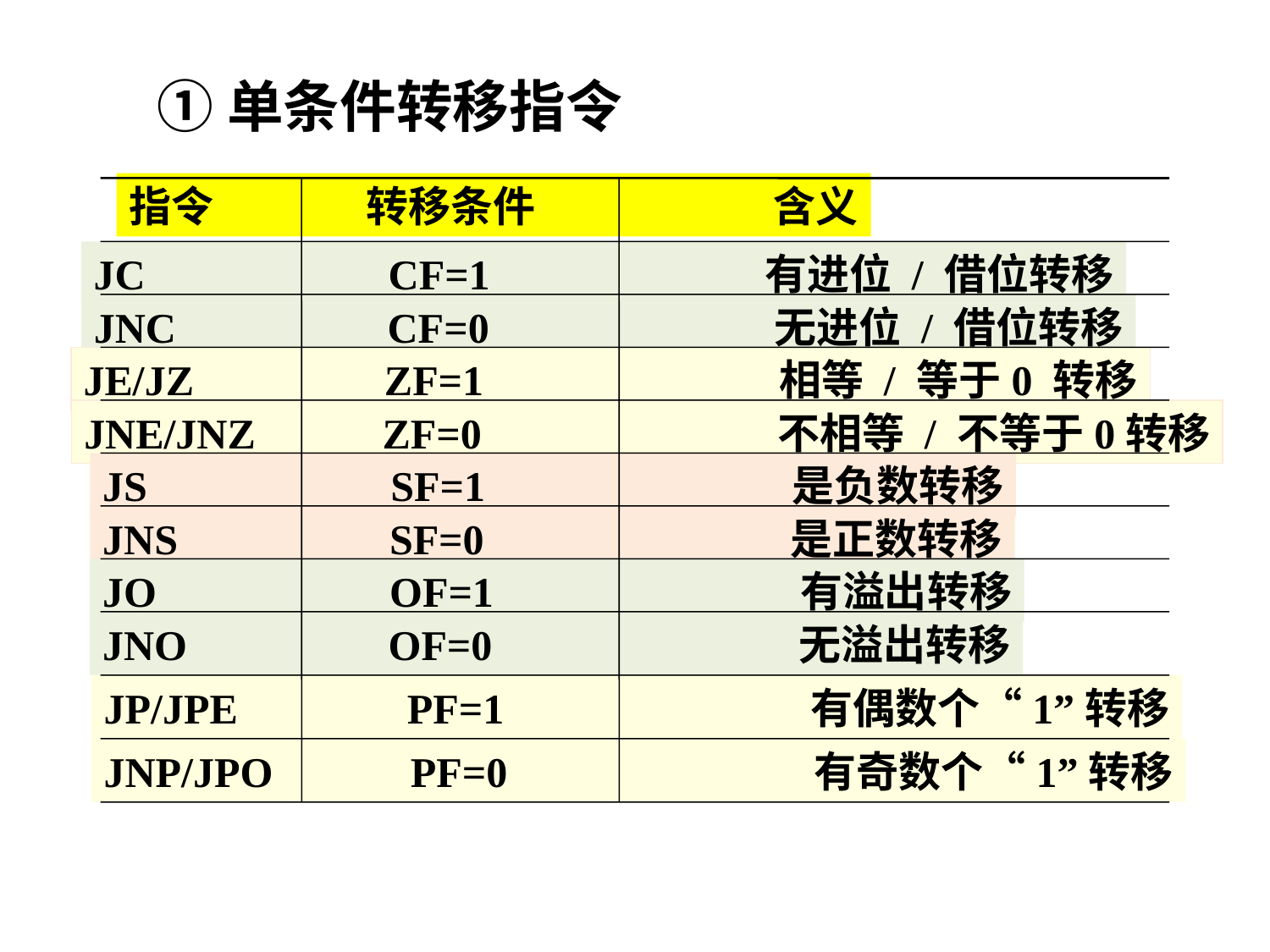

①单条件转移指令
指令                转移条件                         含义

JC                       CF=1                         有进位 / 借位转移

JNC                    CF=0                          无进位 / 借位转移

JE/JZ                  ZF=1                           相等 / 等于0 转移

JNE/JNZ            ZF=0                           不相等 / 不等于0转移

JS                       SF=1                            是负数转移

JNS                    SF=0                            是正数转移

JO                      OF=1                            有溢出转移

JNO                   OF=0                            无溢出转移

JP/JPE                PF=1                            有偶数个“1”转移

JNP/JPO             PF=0                            有奇数个“1”转移

76